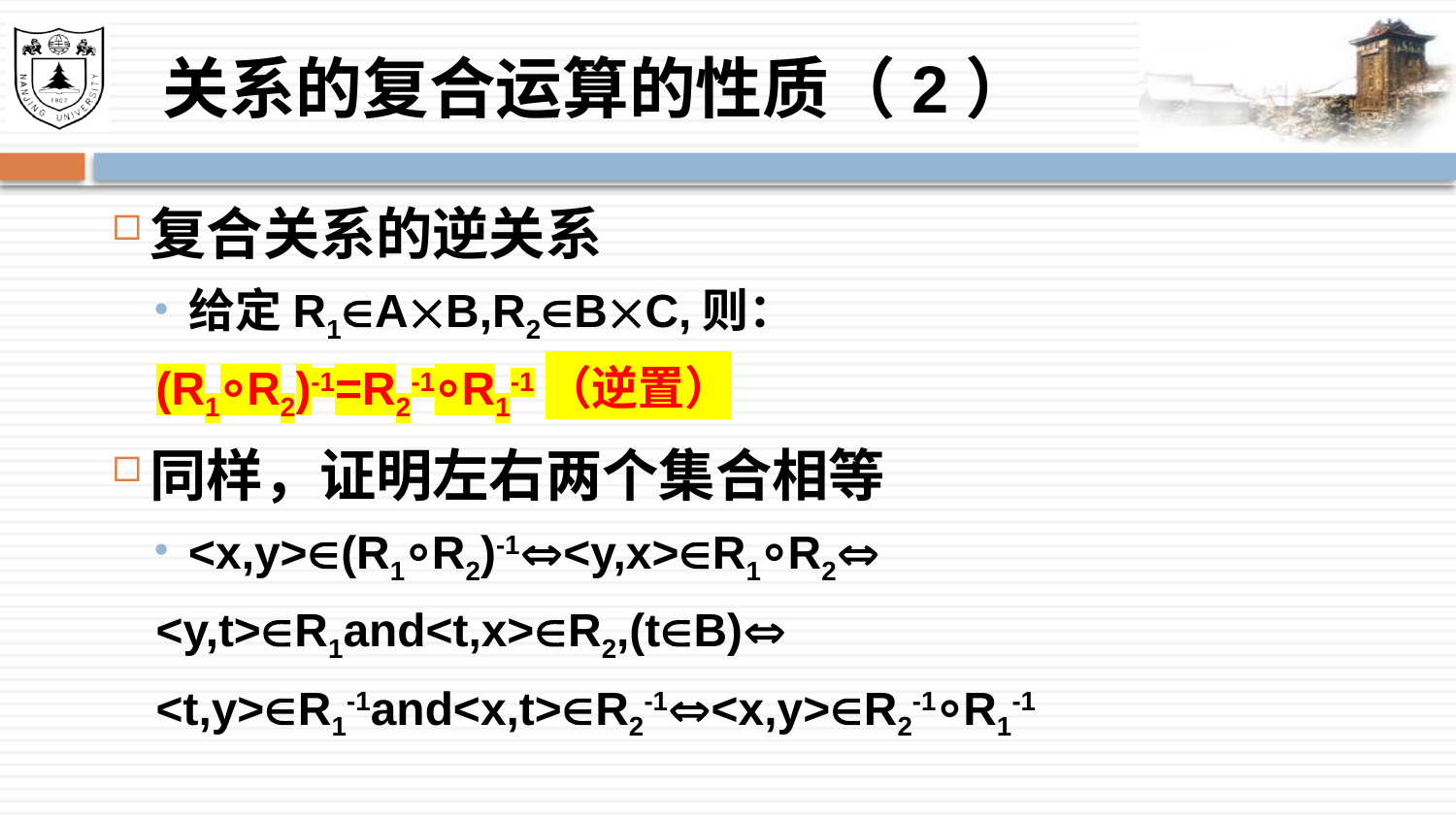

# 关系的复合运算的性质（2）
复合关系的逆关系
给定R1∈A×B,R2∈B×C,则：
(R1⸰R2)-1=R2-1⸰R1-1（逆置）
同样，证明左右两个集合相等
<x,y>∈(R1⸰R2)-1⇔<y,x>∈R1⸰R2⇔
<y,t>∈R1and<t,x>∈R2,(t∈B)⇔
<t,y>∈R1-1and<x,t>∈R2-1⇔<x,y>∈R2-1⸰R1-1